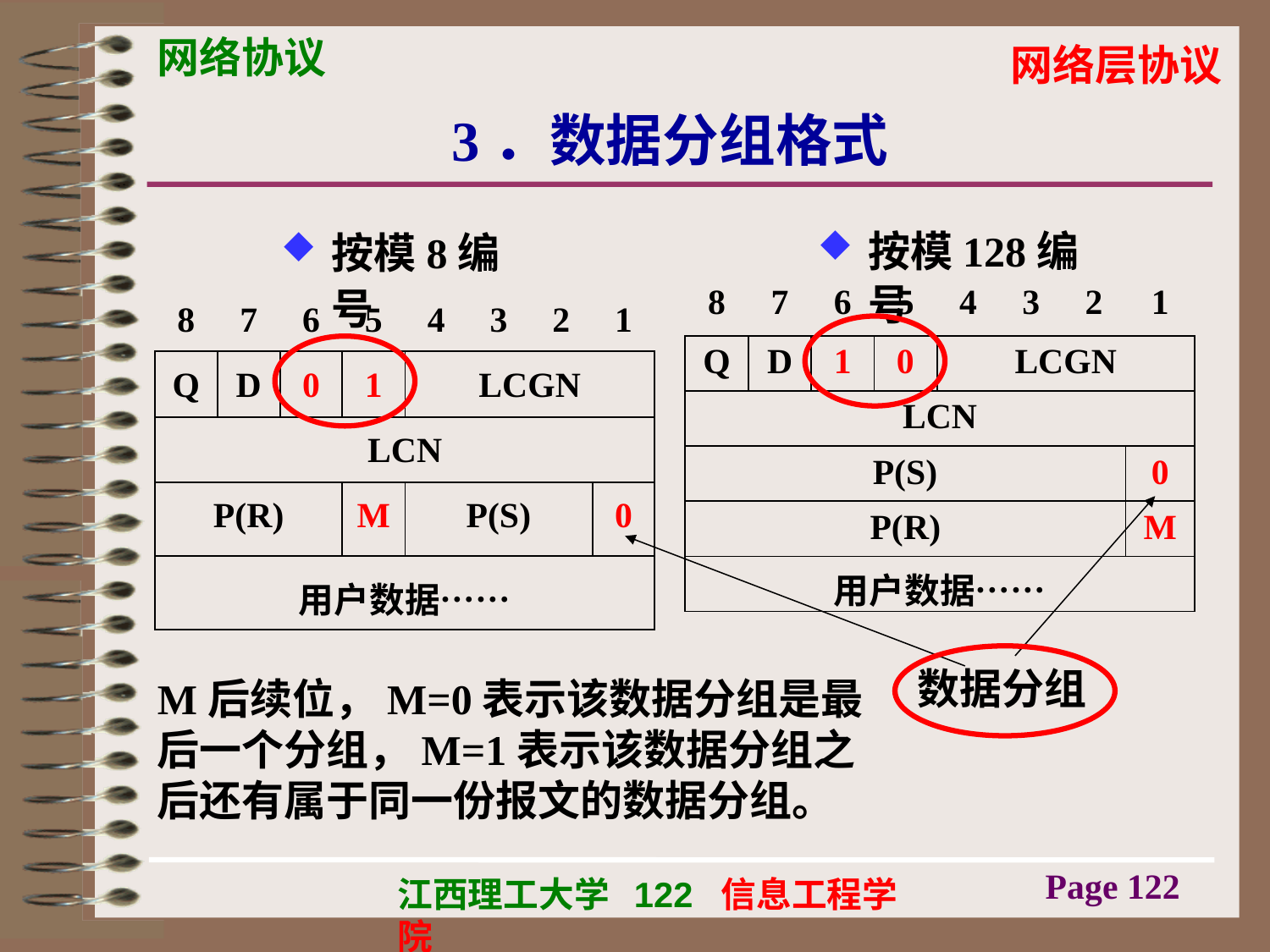

# 3．数据分组格式
按模8编号
按模128编号
| 8 | 7 | 6 | 5 | 4 | 3 | 2 | 1 |
| --- | --- | --- | --- | --- | --- | --- | --- |
| Q | D | 1 | 0 | LCGN |  |  |  |
| LCN |  |  |  |  |  |  |  |
| P(S) |  |  |  |  |  |  | 0 |
| P(R) |  |  |  |  |  |  | M |
| 用户数据…… |  |  |  |  |  |  |  |
| 8 | 7 | 6 | 5 | 4 | 3 | 2 | 1 |
| --- | --- | --- | --- | --- | --- | --- | --- |
| Q | D | 0 | 1 | LCGN |  |  |  |
| LCN |  |  |  |  |  |  |  |
| P(R) |  |  | M | P(S) |  |  | 0 |
| 用户数据…… |  |  |  |  |  |  |  |

数据分组
M后续位，M=0表示该数据分组是最后一个分组，M=1表示该数据分组之后还有属于同一份报文的数据分组。
Page 122